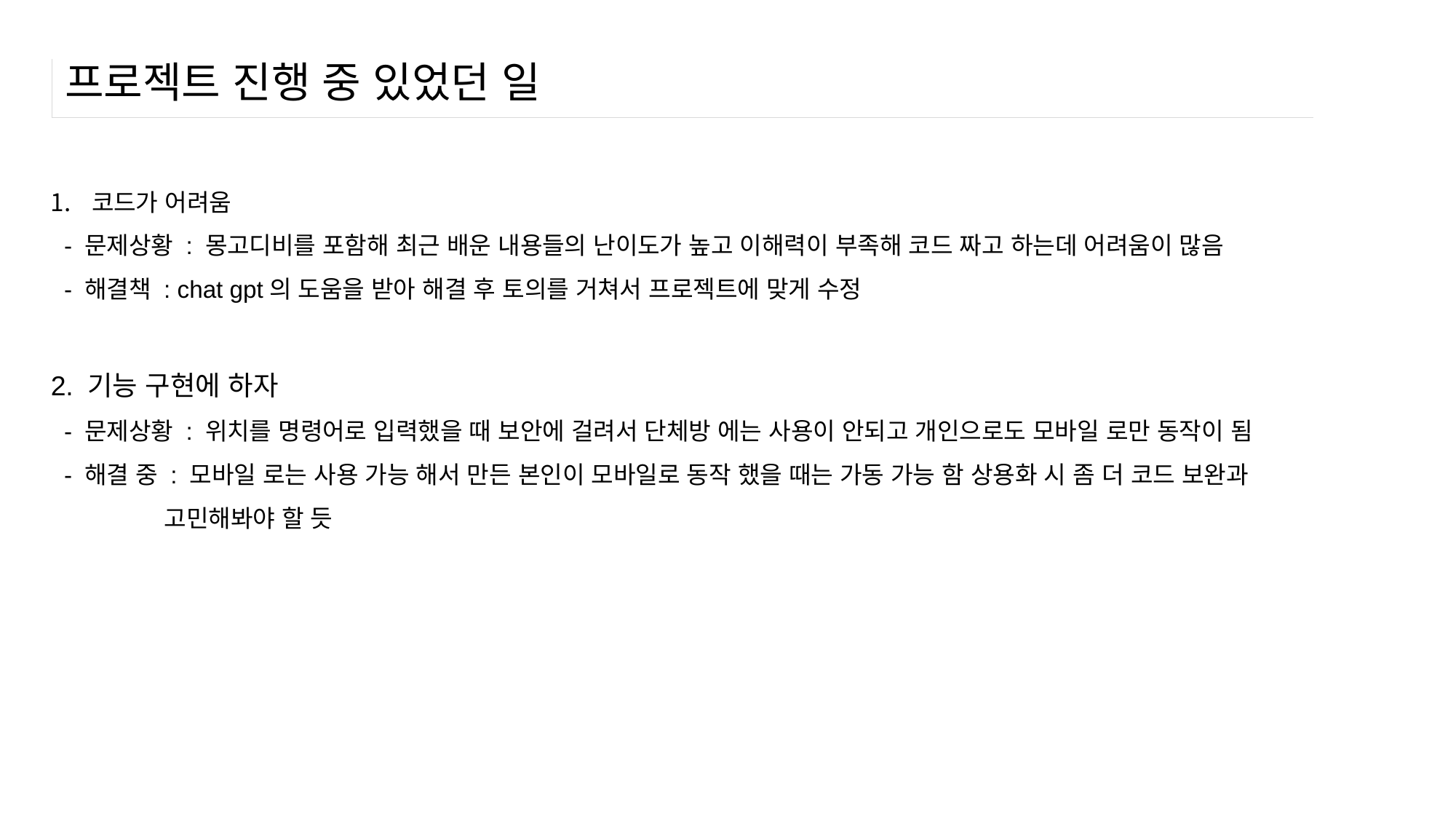

# 프로젝트 진행 중 있었던 일
코드가 어려움
  - 문제상황 : 몽고디비를 포함해 최근 배운 내용들의 난이도가 높고 이해력이 부족해 코드 짜고 하는데 어려움이 많음
  - 해결책 : chat gpt의 도움을 받아 해결 후 토의를 거쳐서 프로젝트에 맞게 수정

2. 기능 구현에 하자
  - 문제상황 : 위치를 명령어로 입력했을 때 보안에 걸려서 단체방 에는 사용이 안되고 개인으로도 모바일 로만 동작이 됨
  - 해결 중 : 모바일 로는 사용 가능 해서 만든 본인이 모바일로 동작 했을 때는 가동 가능 함 상용화 시 좀 더 코드 보완과
                고민해봐야 할 듯